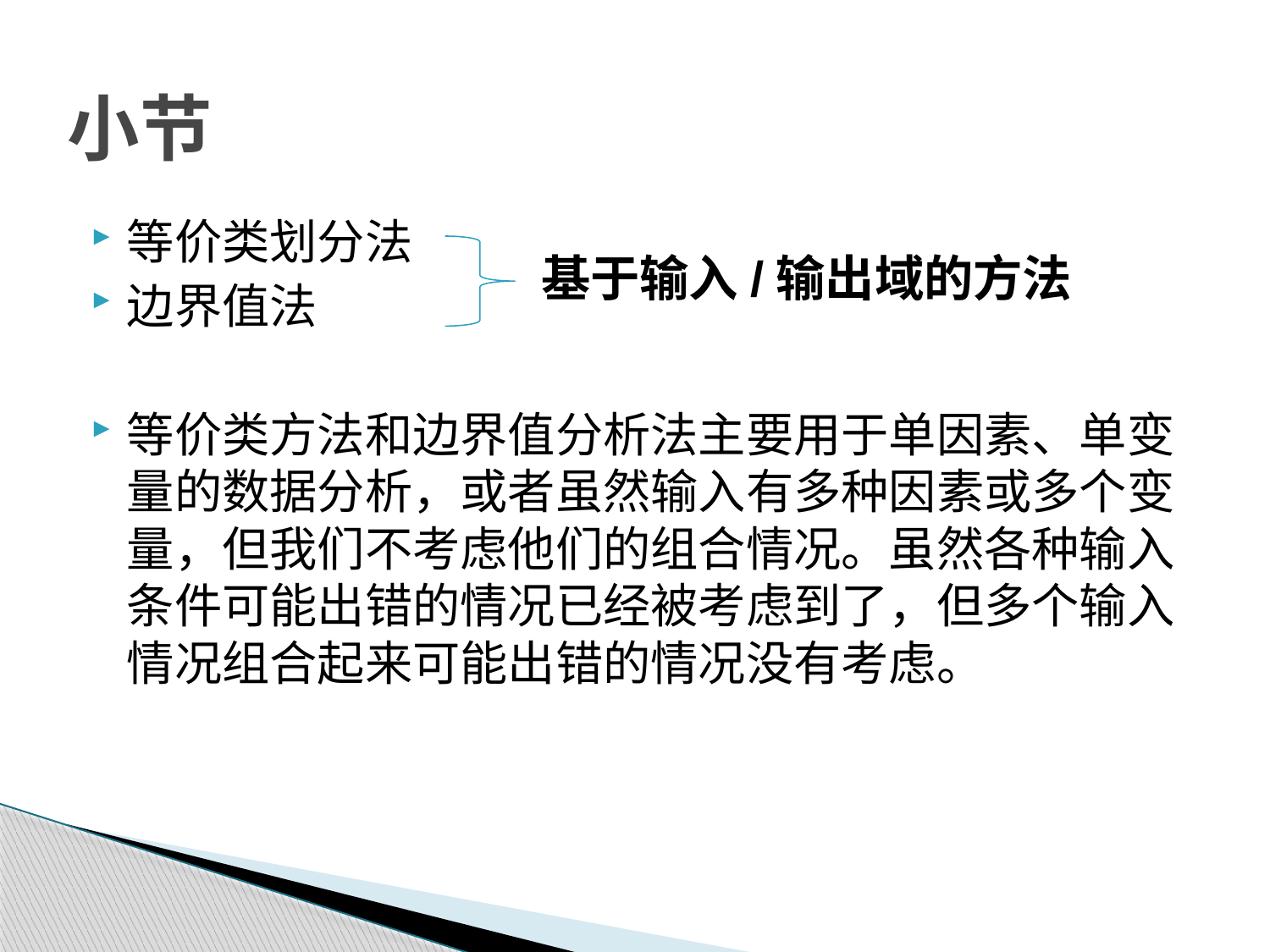

# 小节
等价类划分法
边界值法

等价类方法和边界值分析法主要用于单因素、单变量的数据分析，或者虽然输入有多种因素或多个变量，但我们不考虑他们的组合情况。虽然各种输入条件可能出错的情况已经被考虑到了，但多个输入情况组合起来可能出错的情况没有考虑。

基于输入/输出域的方法